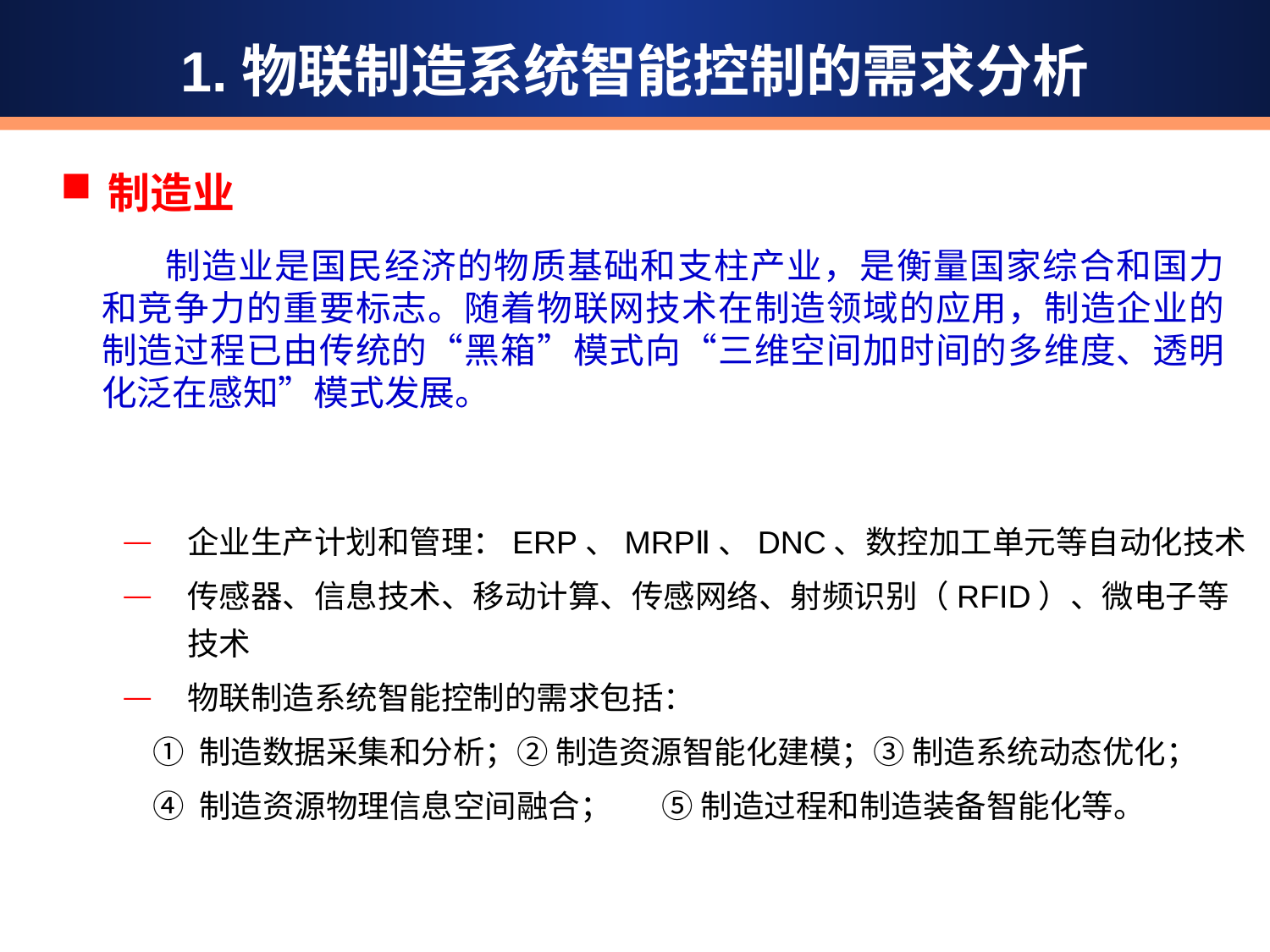

1.物联制造系统智能控制的需求分析
制造业
制造业是国民经济的物质基础和支柱产业，是衡量国家综合和国力和竞争力的重要标志。随着物联网技术在制造领域的应用，制造企业的制造过程已由传统的“黑箱”模式向“三维空间加时间的多维度、透明化泛在感知”模式发展。
企业生产计划和管理：ERP、MRPⅡ、DNC、数控加工单元等自动化技术
传感器、信息技术、移动计算、传感网络、射频识别（RFID）、微电子等技术
物联制造系统智能控制的需求包括：
    ① 制造数据采集和分析；② 制造资源智能化建模；③ 制造系统动态优化；
    ④ 制造资源物理信息空间融合；       ⑤ 制造过程和制造装备智能化等。